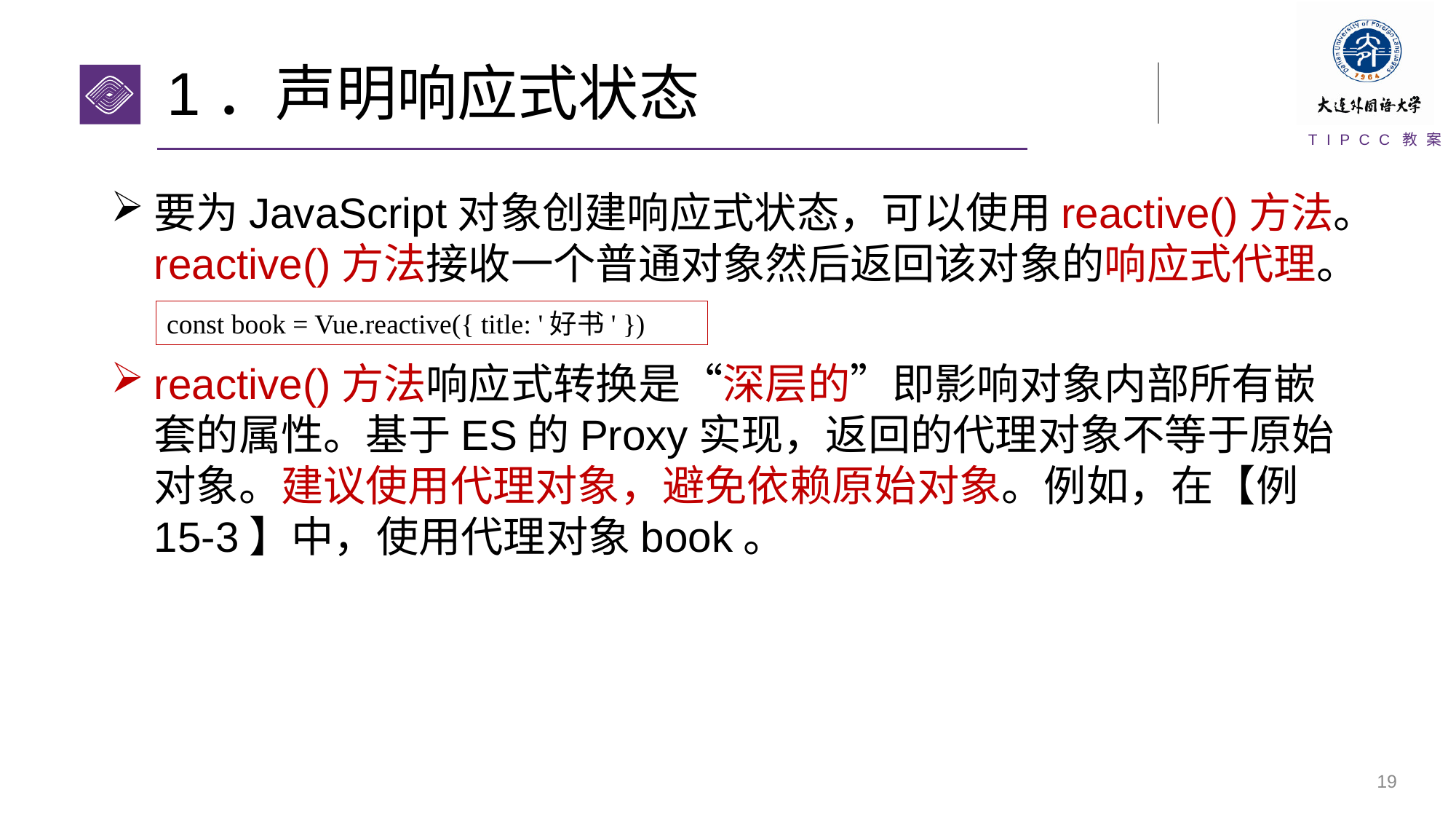

# 1．声明响应式状态
要为JavaScript对象创建响应式状态，可以使用reactive()方法。reactive()方法接收一个普通对象然后返回该对象的响应式代理。

reactive()方法响应式转换是“深层的”即影响对象内部所有嵌套的属性。基于ES的Proxy实现，返回的代理对象不等于原始对象。建议使用代理对象，避免依赖原始对象。例如，在【例15-3】中，使用代理对象book。
const book = Vue.reactive({ title: '好书' })
19